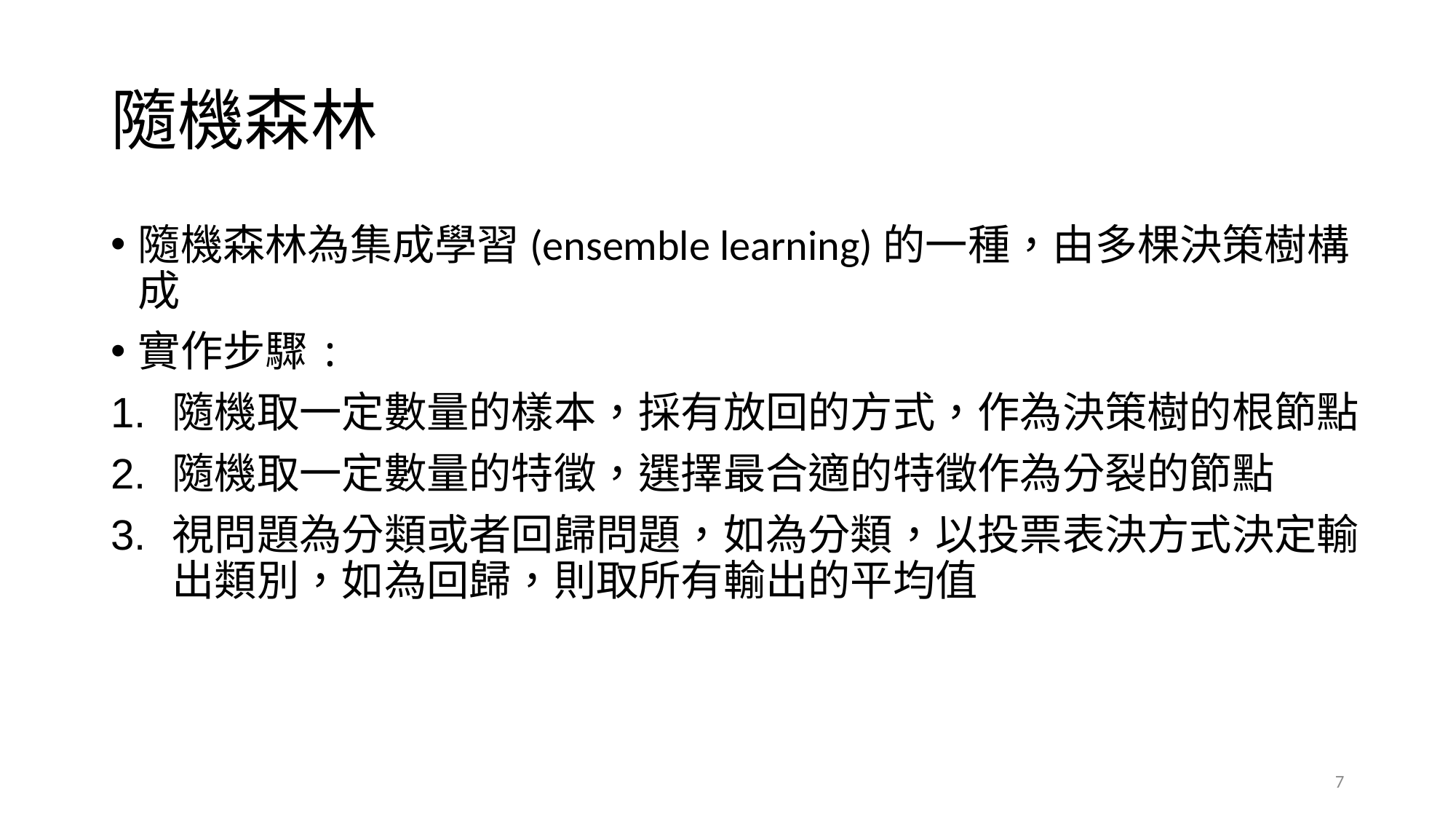

# 隨機森林
隨機森林為集成學習(ensemble learning)的一種，由多棵決策樹構成
實作步驟:
隨機取一定數量的樣本，採有放回的方式，作為決策樹的根節點
隨機取一定數量的特徵，選擇最合適的特徵作為分裂的節點
視問題為分類或者回歸問題，如為分類，以投票表決方式決定輸出類別，如為回歸，則取所有輸出的平均值
7